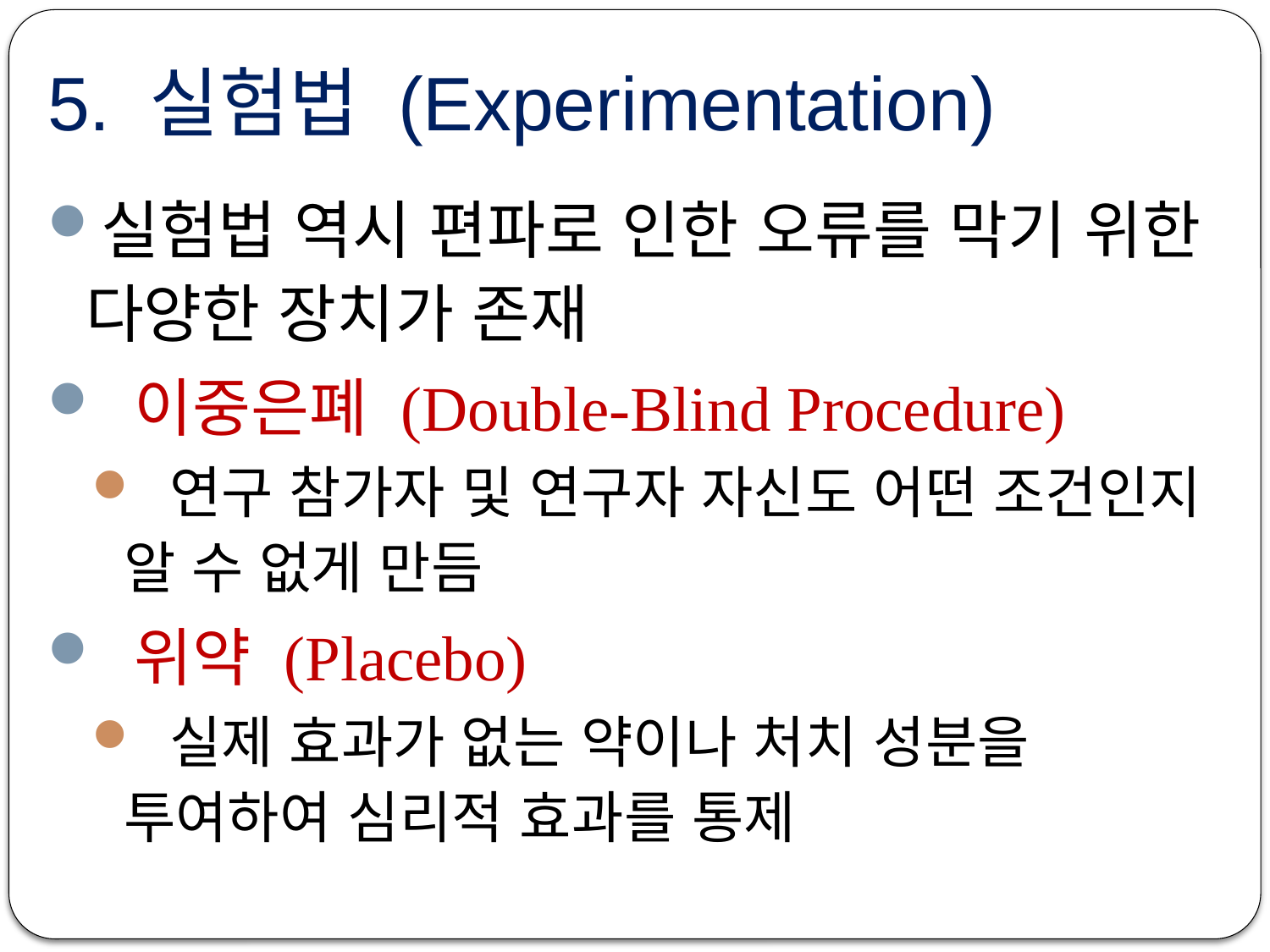

# 5. 실험법 (Experimentation)
실험법 역시 편파로 인한 오류를 막기 위한 다양한 장치가 존재
 이중은폐 (Double-Blind Procedure)
 연구 참가자 및 연구자 자신도 어떤 조건인지 알 수 없게 만듬
 위약 (Placebo)
 실제 효과가 없는 약이나 처치 성분을 투여하여 심리적 효과를 통제